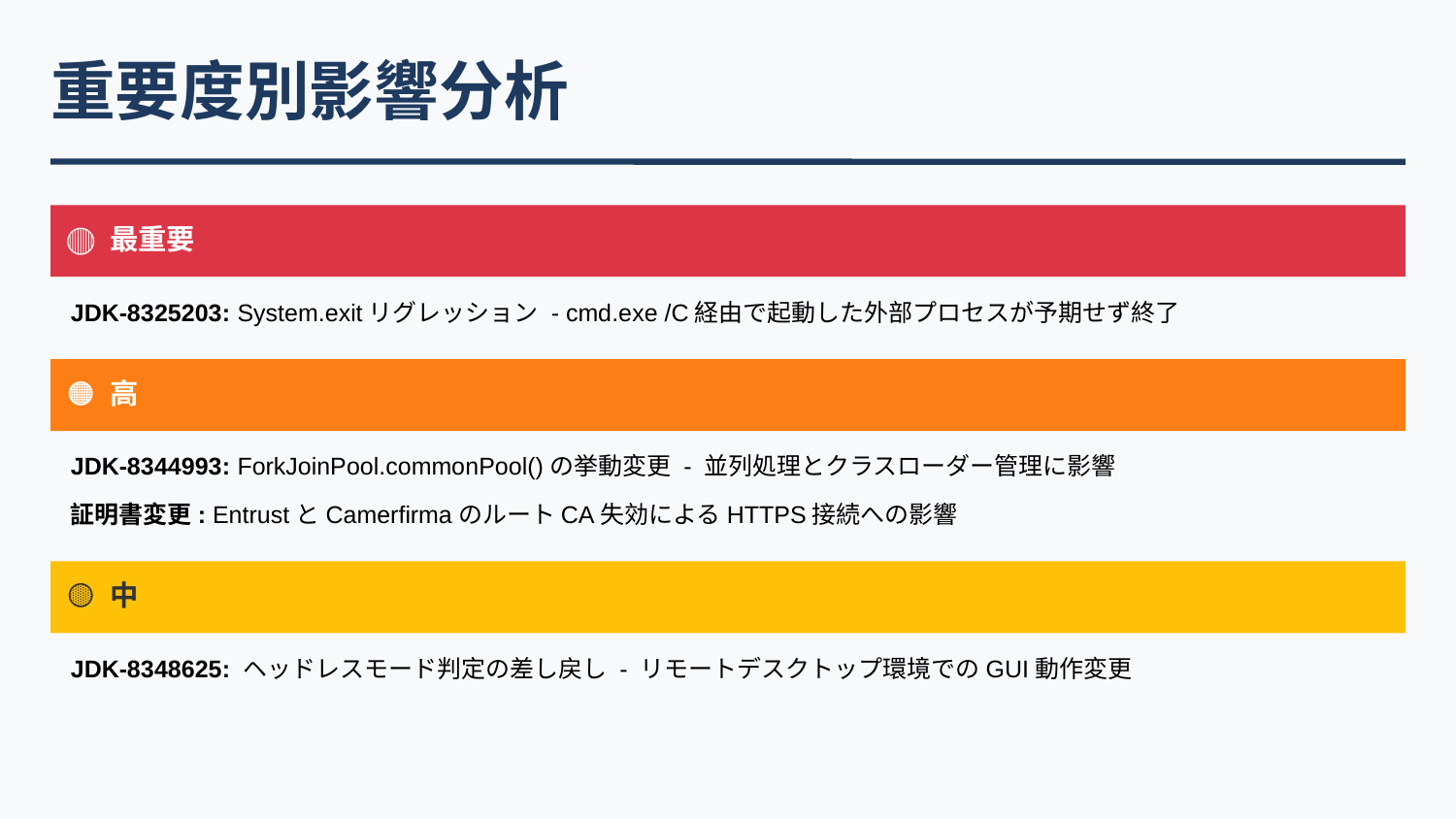

重要度別影響分析

🔴 最重要
JDK-8325203: System.exitリグレッション - cmd.exe /C経由で起動した外部プロセスが予期せず終了

🟠 高
JDK-8344993: ForkJoinPool.commonPool()の挙動変更 - 並列処理とクラスローダー管理に影響
証明書変更: EntrustとCamerfirmaのルートCA失効によるHTTPS接続への影響

🟡 中
JDK-8348625: ヘッドレスモード判定の差し戻し - リモートデスクトップ環境でのGUI動作変更